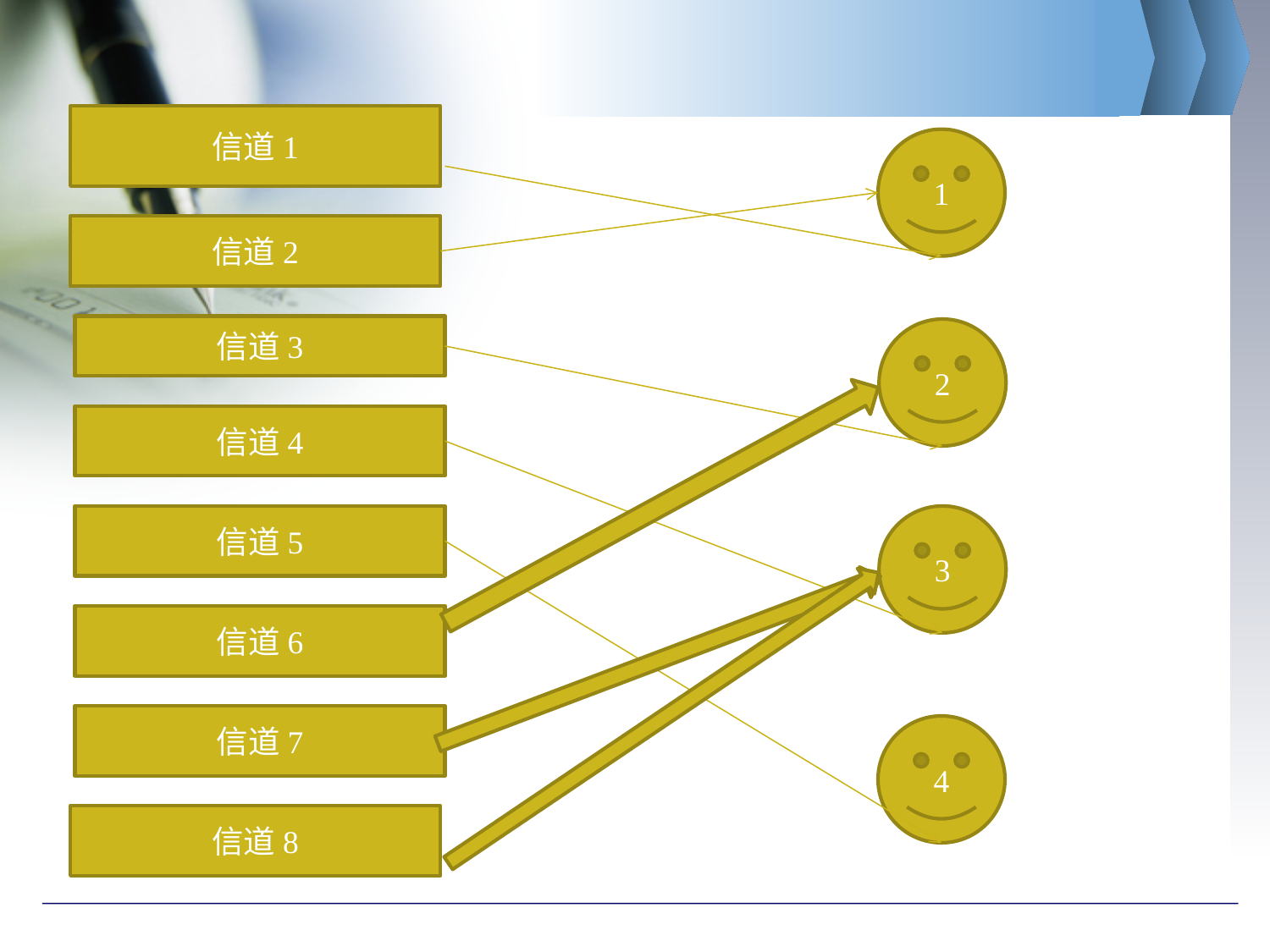

信道1
1
信道2
信道3
2
信道4

信道5
3
信道6

信道7
4
信道8